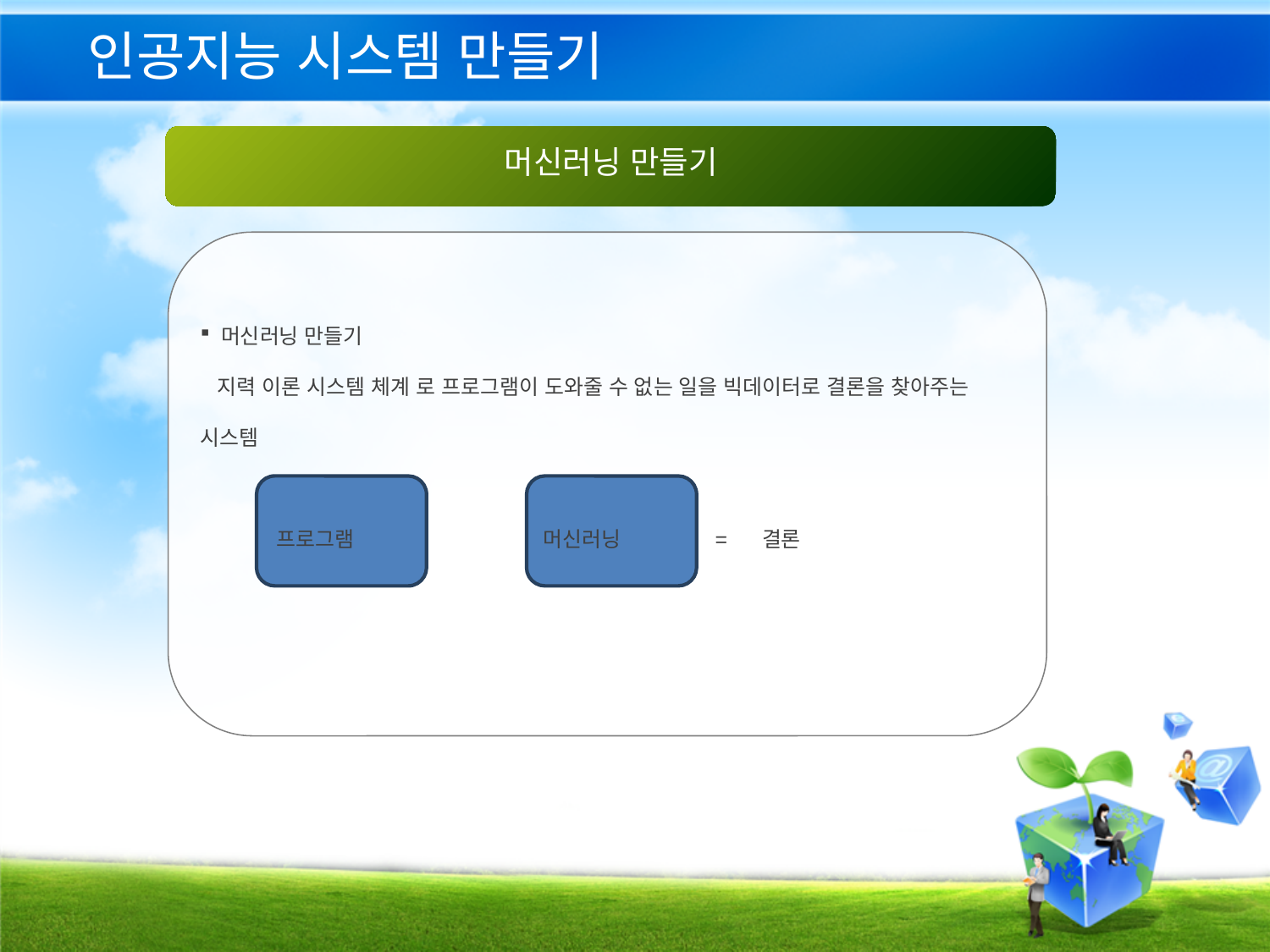

# 인공지능 시스템 만들기

머신러닝 만들기

 머신러닝 만들기
  지력 이론 시스템 체계 로 프로그램이 도와줄 수 없는 일을 빅데이터로 결론을 찾아주는 시스템

            프로그램	               머신러닝               =     결론